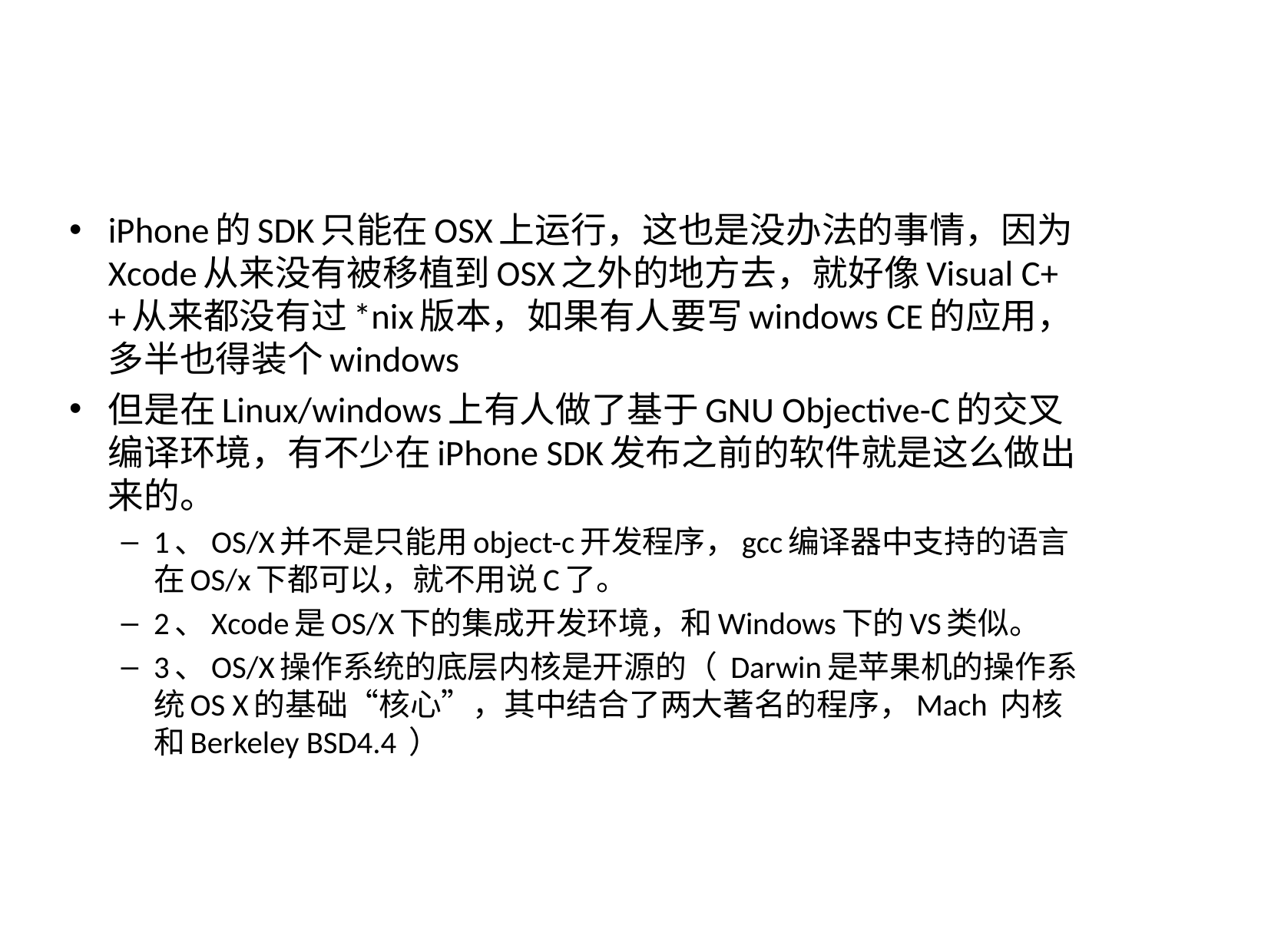

#
iPhone的SDK只能在OSX上运行，这也是没办法的事情，因为Xcode从来没有被移植到OSX之外的地方去，就好像Visual C++从来都没有过*nix版本，如果有人要写windows CE的应用，多半也得装个windows
但是在Linux/windows上有人做了基于GNU Objective-C的交叉编译环境，有不少在iPhone SDK发布之前的软件就是这么做出来的。
1、OS/X并不是只能用object-c开发程序，gcc编译器中支持的语言在OS/x下都可以，就不用说C了。
2、Xcode是OS/X下的集成开发环境，和Windows下的VS类似。
3、OS/X操作系统的底层内核是开源的（ Darwin是苹果机的操作系统OS X的基础“核心”，其中结合了两大著名的程序，Mach 内核和Berkeley BSD4.4 ）